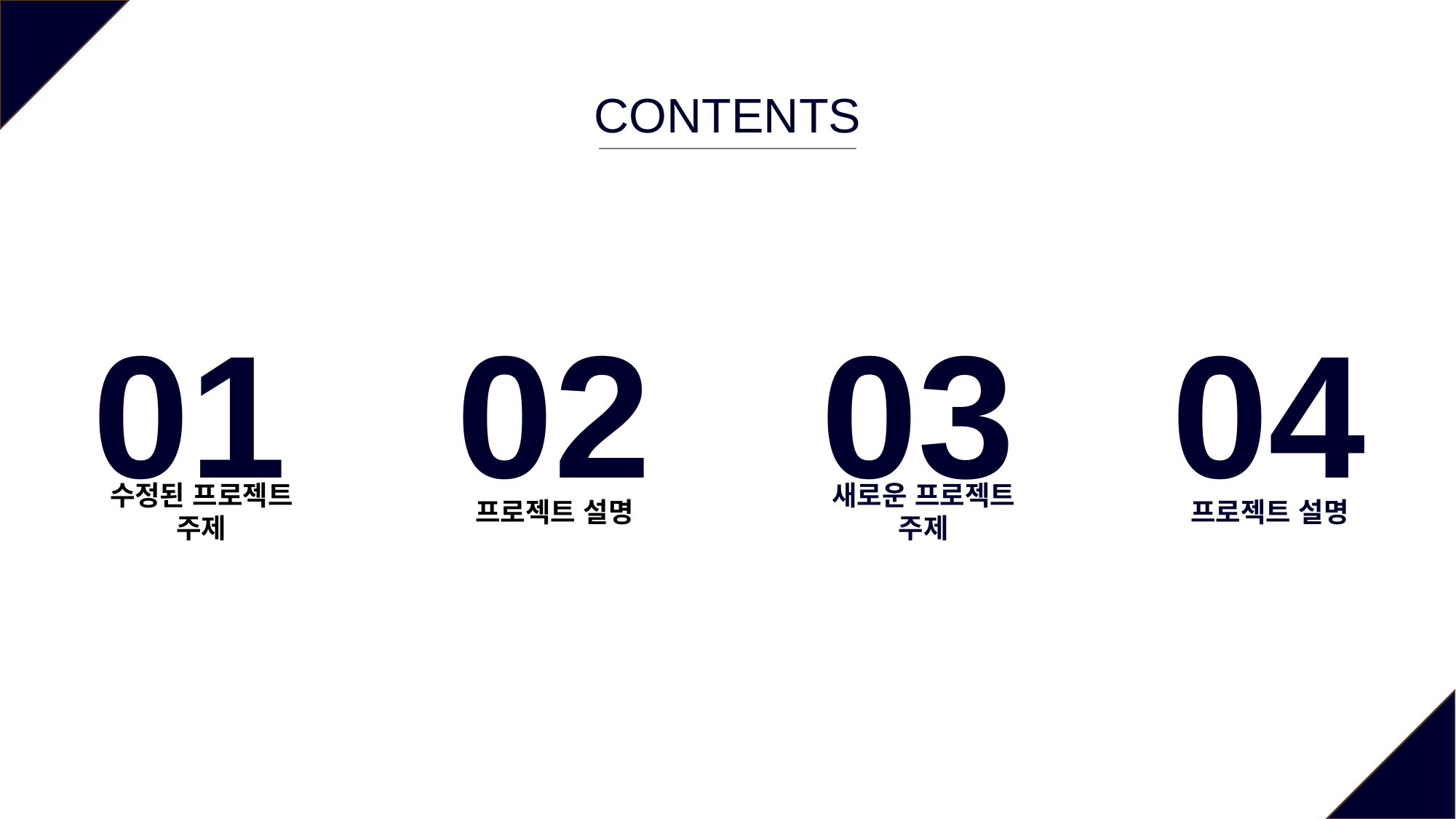

CONTENTS
01
02
03
04
수정된 프로젝트 주제
프로젝트 설명
새로운 프로젝트 주제
프로젝트 설명